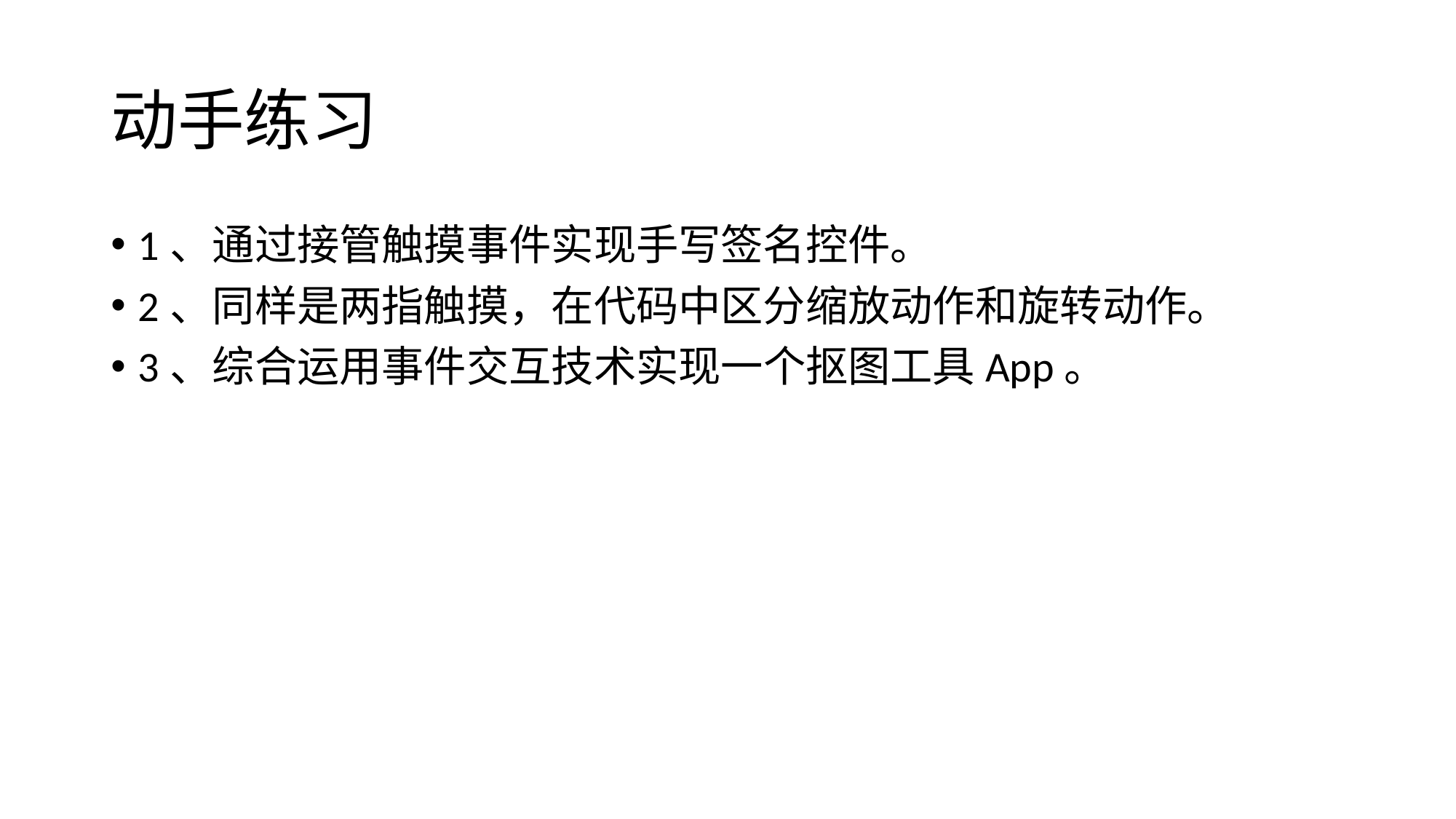

# 动手练习
1、通过接管触摸事件实现手写签名控件。
2、同样是两指触摸，在代码中区分缩放动作和旋转动作。
3、综合运用事件交互技术实现一个抠图工具App。